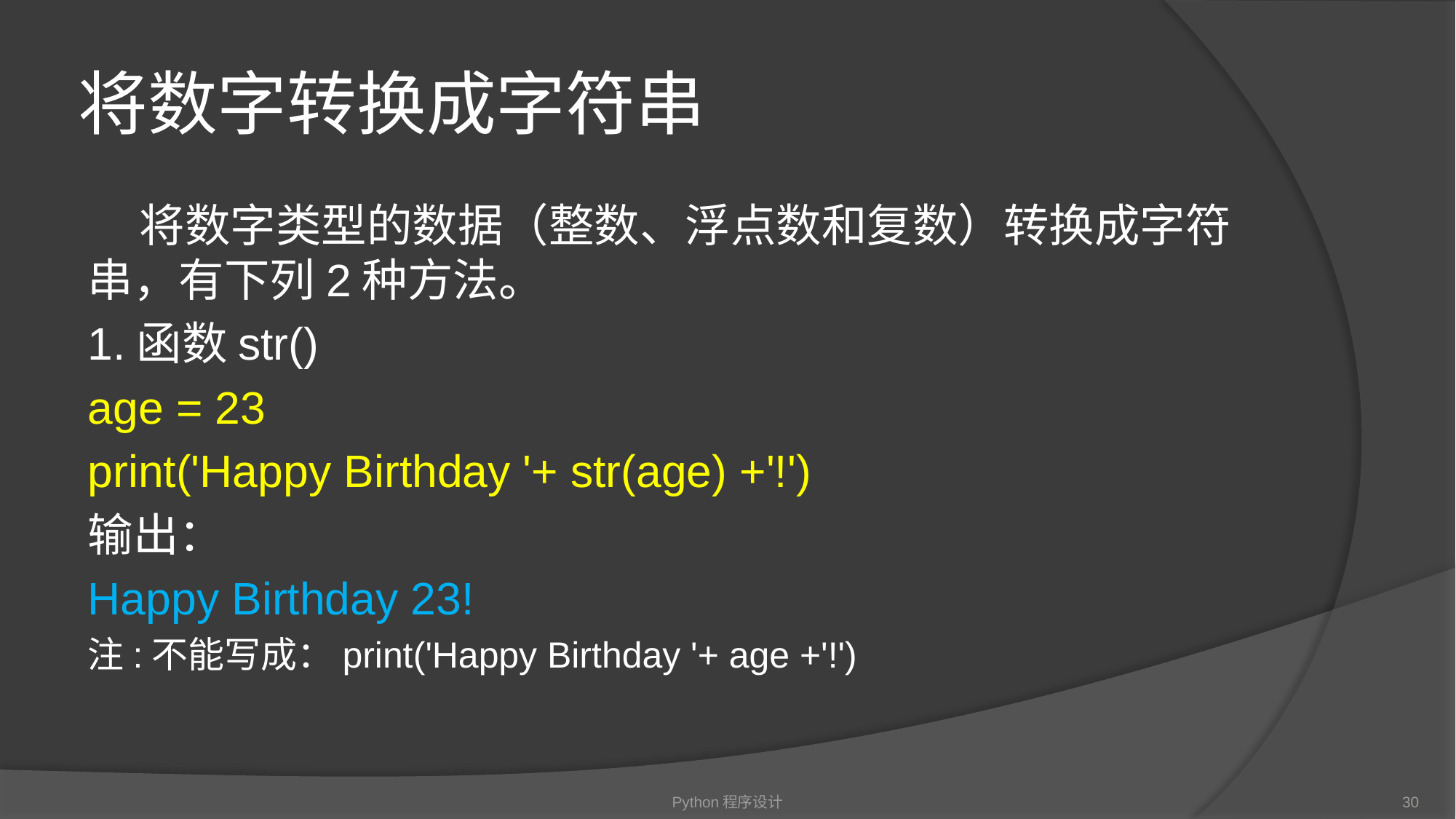

# 将数字转换成字符串
    将数字类型的数据（整数、浮点数和复数）转换成字符串，有下列2种方法。
1.函数str()
age = 23
print('Happy Birthday '+ str(age) +'!')
输出：
Happy Birthday 23!
注:不能写成：print('Happy Birthday '+ age +'!')

Python程序设计
30